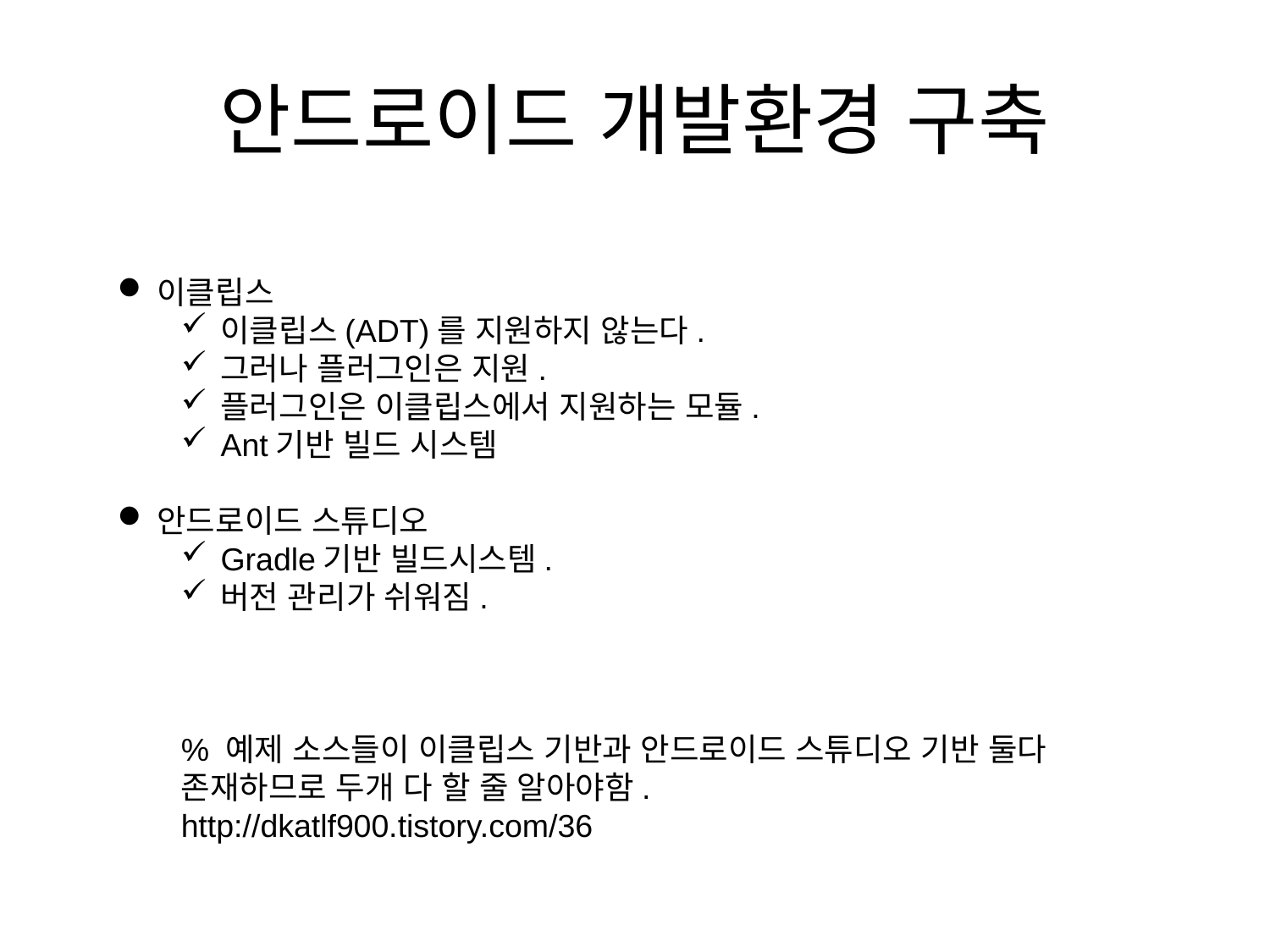

# 안드로이드 개발환경 구축
이클립스
이클립스(ADT)를 지원하지 않는다.
그러나 플러그인은 지원.
플러그인은 이클립스에서 지원하는 모듈.
Ant기반 빌드 시스템

안드로이드 스튜디오
Gradle기반 빌드시스템.
버전 관리가 쉬워짐.

% 예제 소스들이 이클립스 기반과 안드로이드 스튜디오 기반 둘다 존재하므로 두개 다 할 줄 알아야함.
http://dkatlf900.tistory.com/36